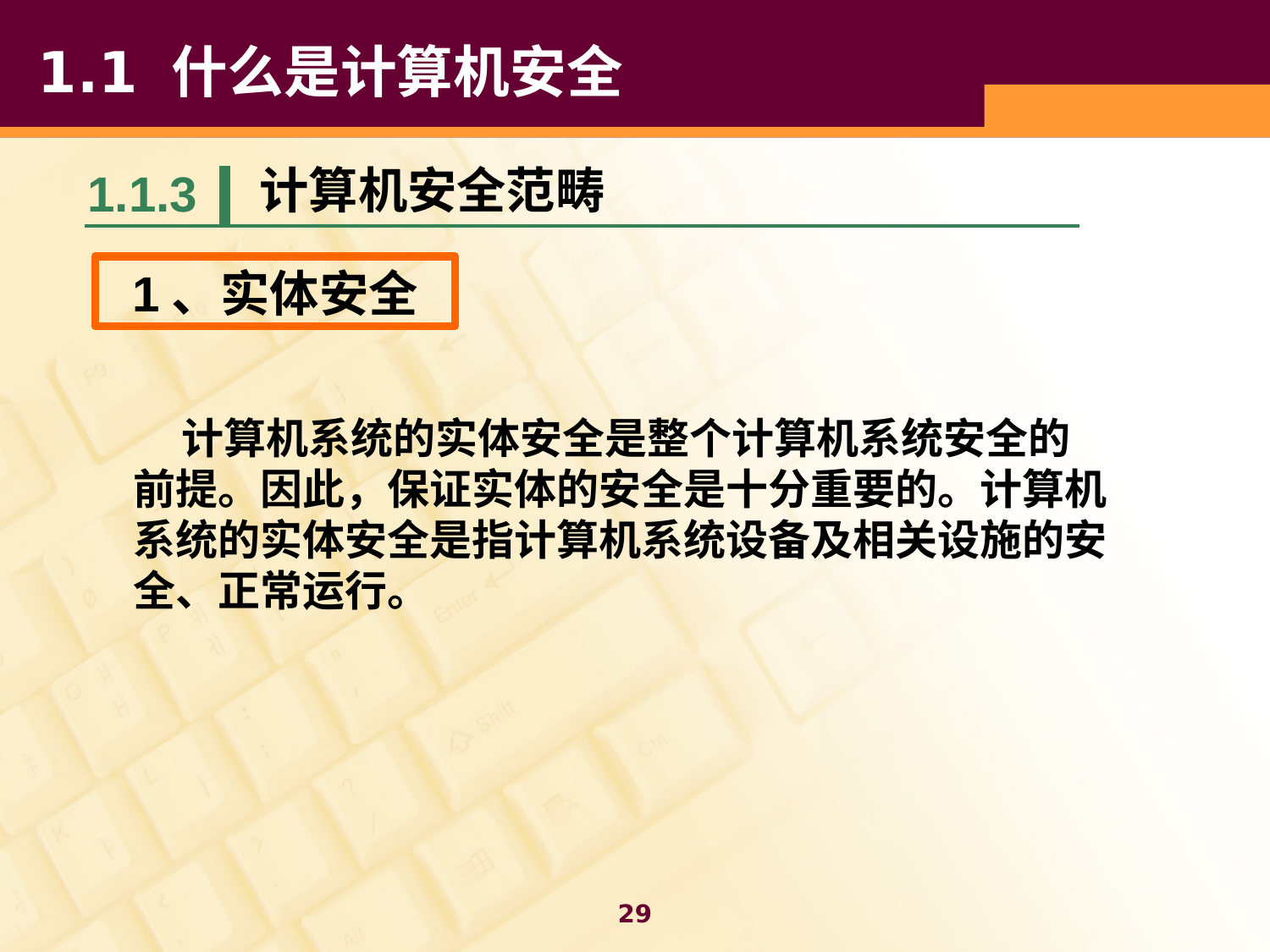

1.1 什么是计算机安全

计算机安全范畴
1.1.3
1、实体安全
    计算机系统的实体安全是整个计算机系统安全的前提。因此，保证实体的安全是十分重要的。计算机系统的实体安全是指计算机系统设备及相关设施的安全、正常运行。